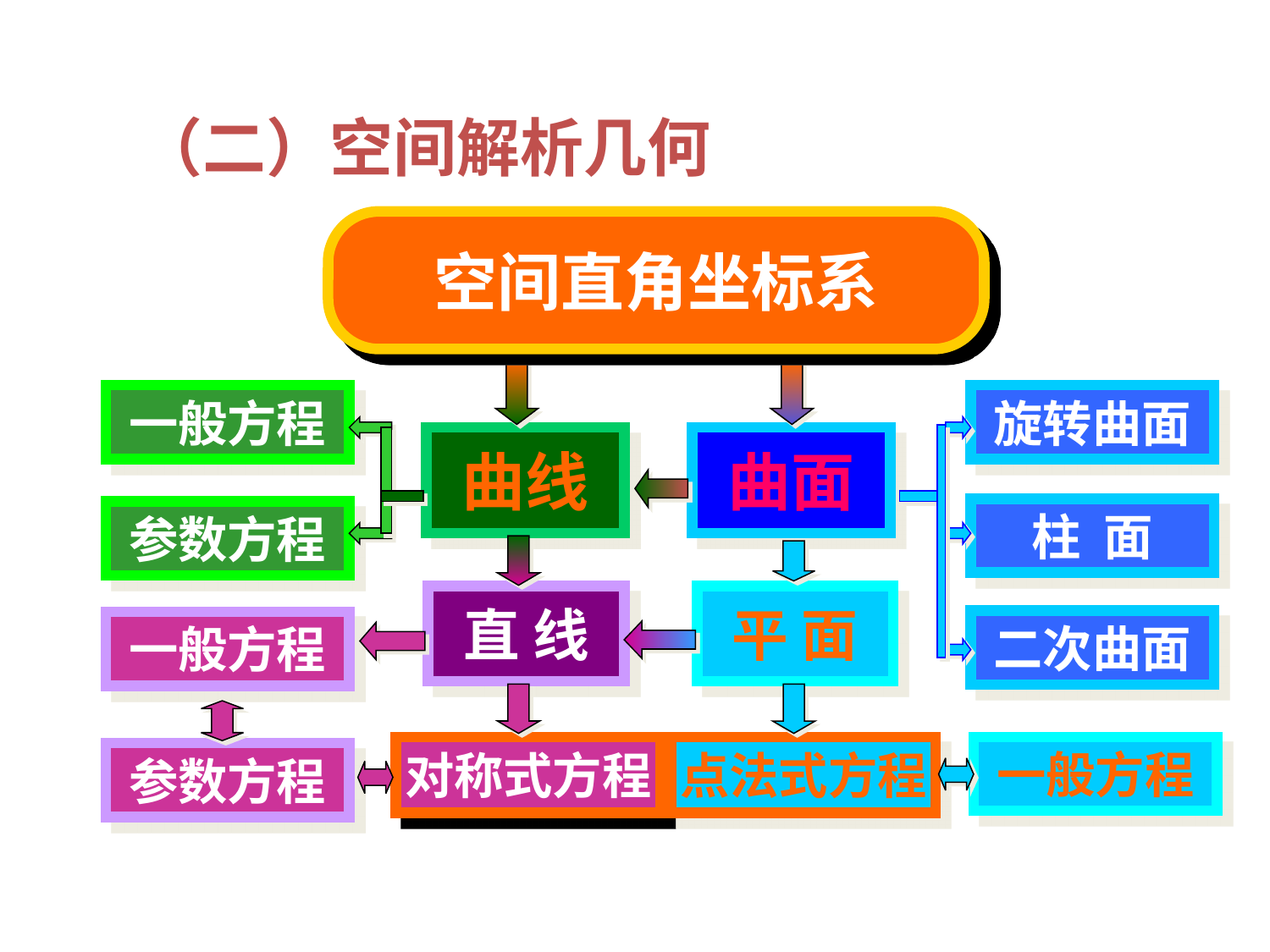

（二）空间解析几何
空间直角坐标系

一般方程
旋转曲面

曲线
曲面

柱  面
参数方程

直 线
平 面
二次曲面
一般方程

对称式方程
点法式方程
一般方程
参数方程